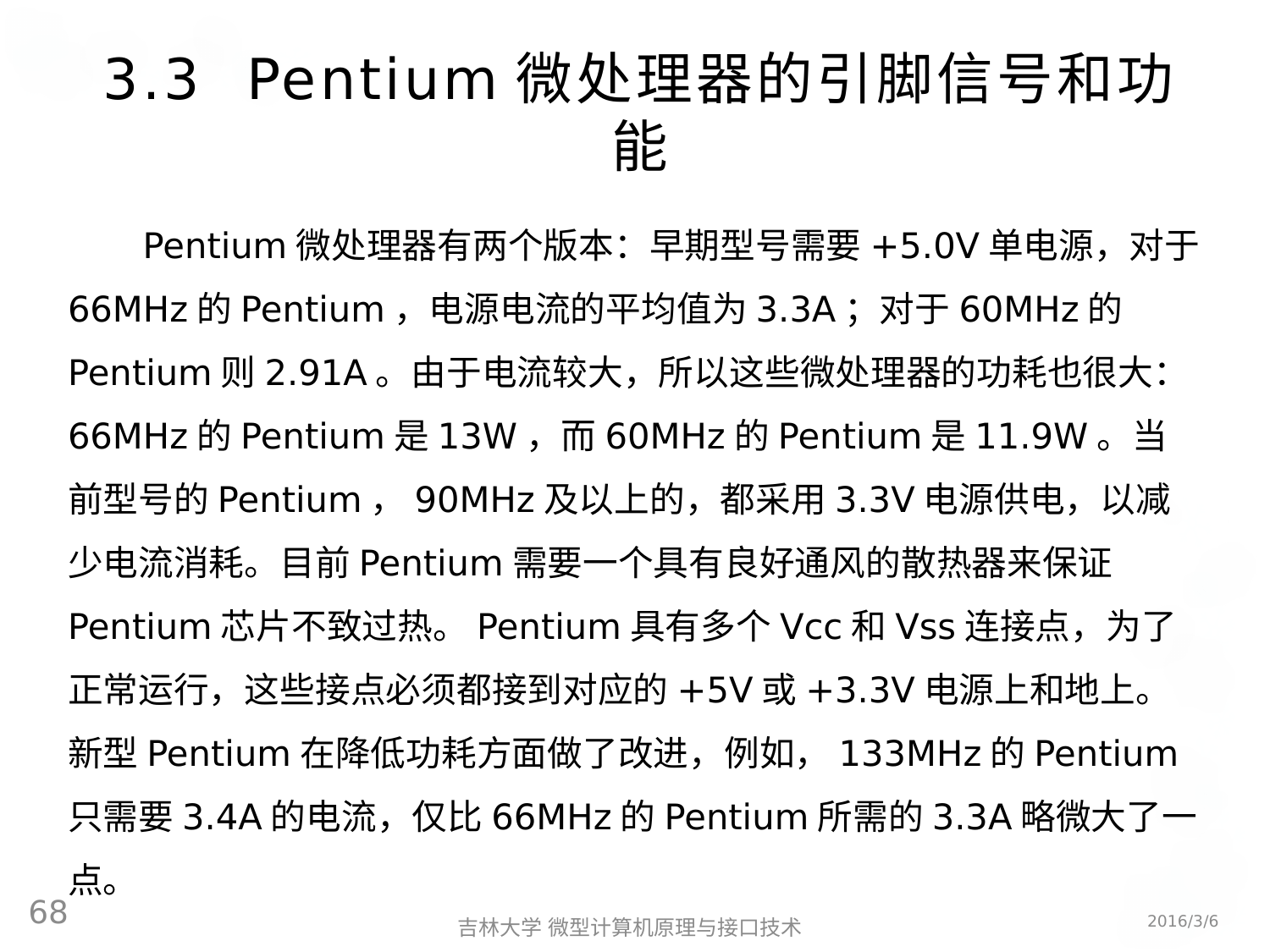

# 3.3  Pentium微处理器的引脚信号和功能
Pentium微处理器有两个版本：早期型号需要+5.0V单电源，对于66MHz的Pentium，电源电流的平均值为3.3A；对于60MHz的Pentium则2.91A。由于电流较大，所以这些微处理器的功耗也很大：66MHz的Pentium是13W，而60MHz的Pentium是11.9W。当前型号的Pentium，90MHz及以上的，都采用3.3V电源供电，以减少电流消耗。目前Pentium需要一个具有良好通风的散热器来保证Pentium芯片不致过热。Pentium具有多个Vcc和Vss连接点，为了正常运行，这些接点必须都接到对应的+5V或+3.3V电源上和地上。新型Pentium在降低功耗方面做了改进，例如，133MHz的Pentium只需要3.4A的电流，仅比66MHz的Pentium所需的3.3A略微大了一点。

68
2016/3/6
吉林大学 微型计算机原理与接口技术